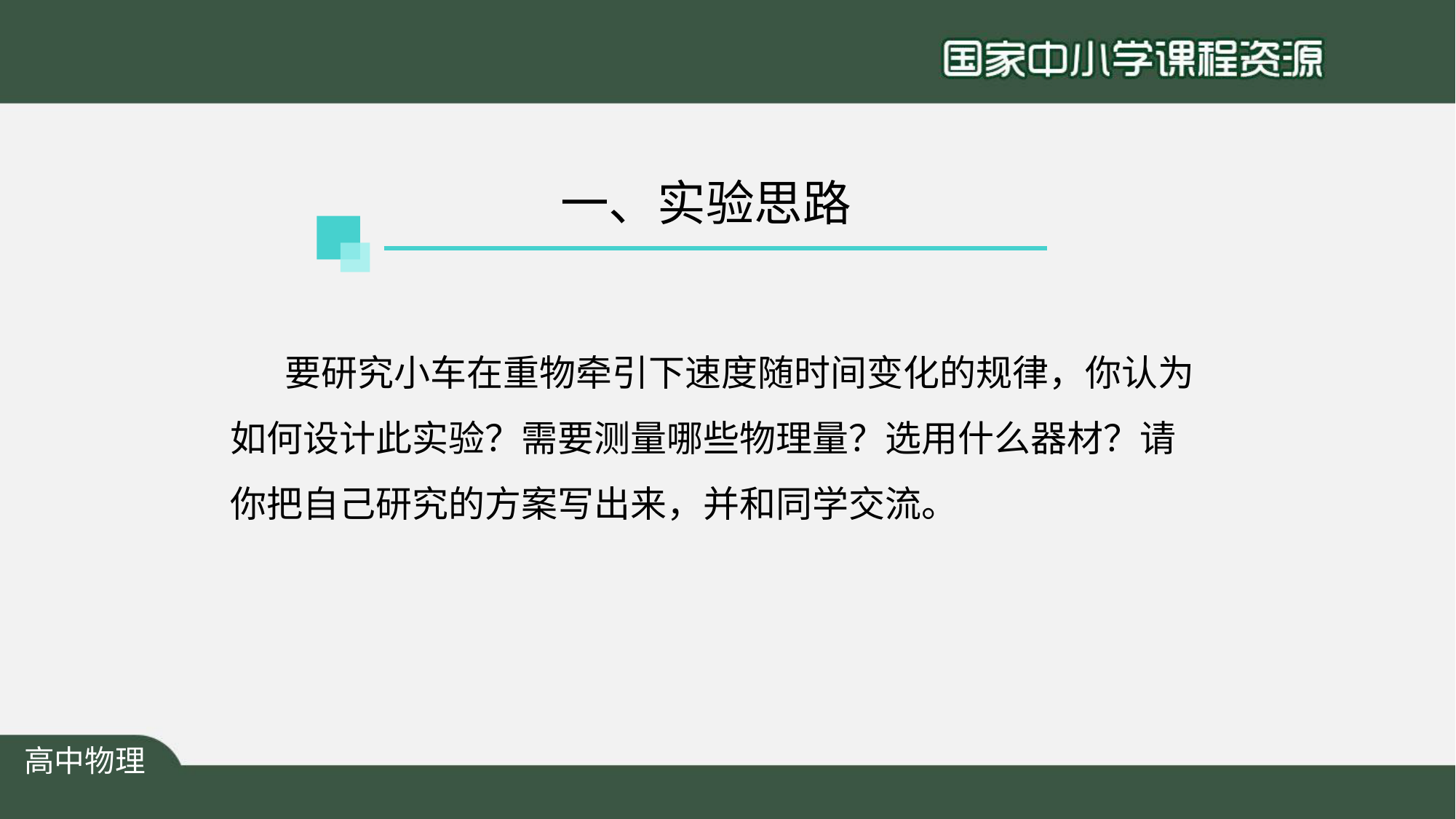

一、实验思路

要研究小车在重物牵引下速度随时间变化的规律，你认为 如何设计此实验？需要测量哪些物理量？选用什么器材？请 你把自己研究的方案写出来，并和同学交流。
高中物理